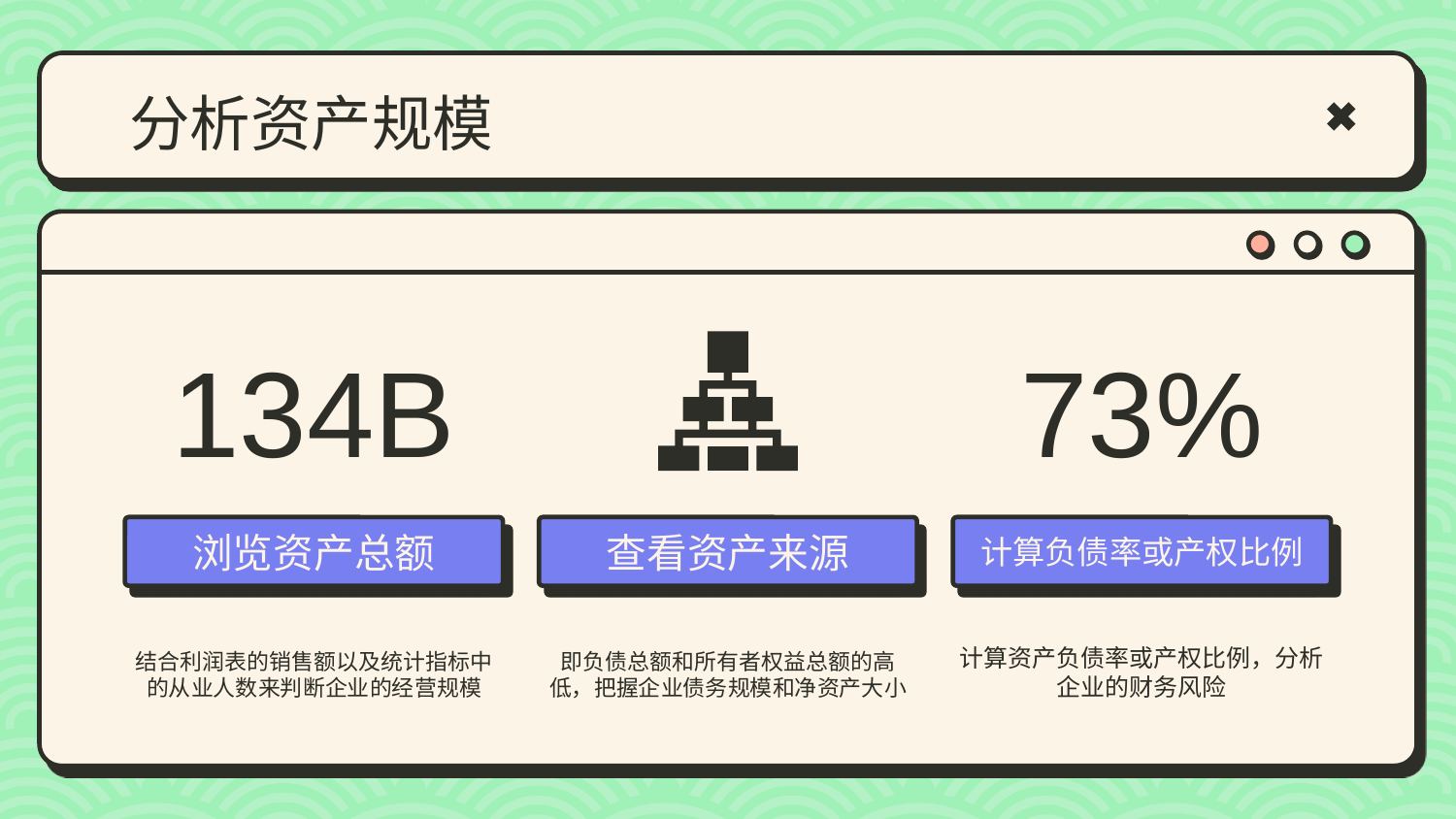

# 分析资产规模

134B
73%

浏览资产总额

查看资产来源

计算负债率或产权比例
结合利润表的销售额以及统计指标中的从业人数来判断企业的经营规模
即负债总额和所有者权益总额的高低，把握企业债务规模和净资产大小
计算资产负债率或产权比例，分析企业的财务风险